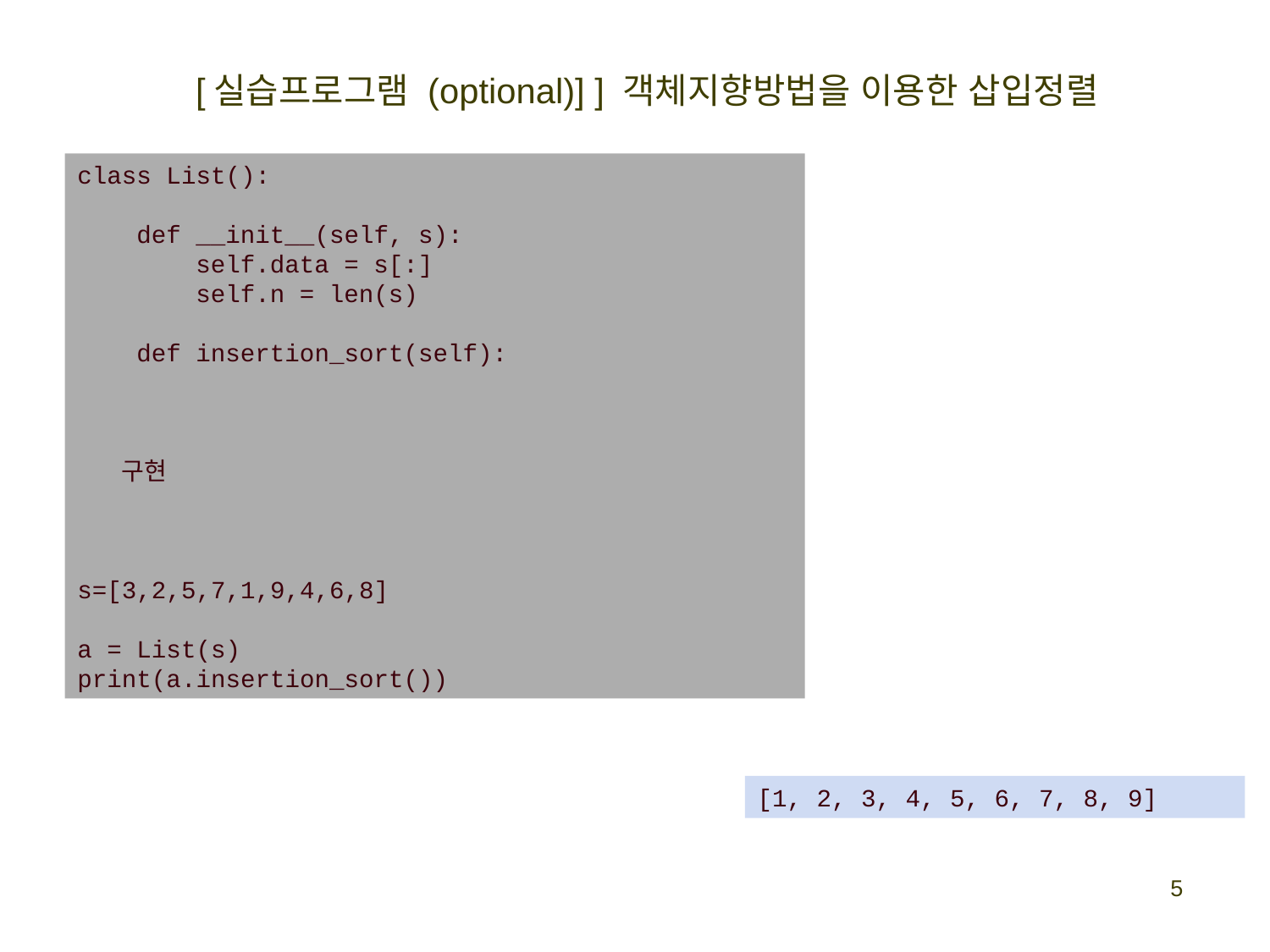

[실습프로그램 (optional)] ] 객체지향방법을 이용한 삽입정렬
class List():

    def __init__(self, s):
        self.data = s[:]
        self.n = len(s)

    def insertion_sort(self):

       구현

s=[3,2,5,7,1,9,4,6,8]

a = List(s)
print(a.insertion_sort())
[1, 2, 3, 4, 5, 6, 7, 8, 9]
5